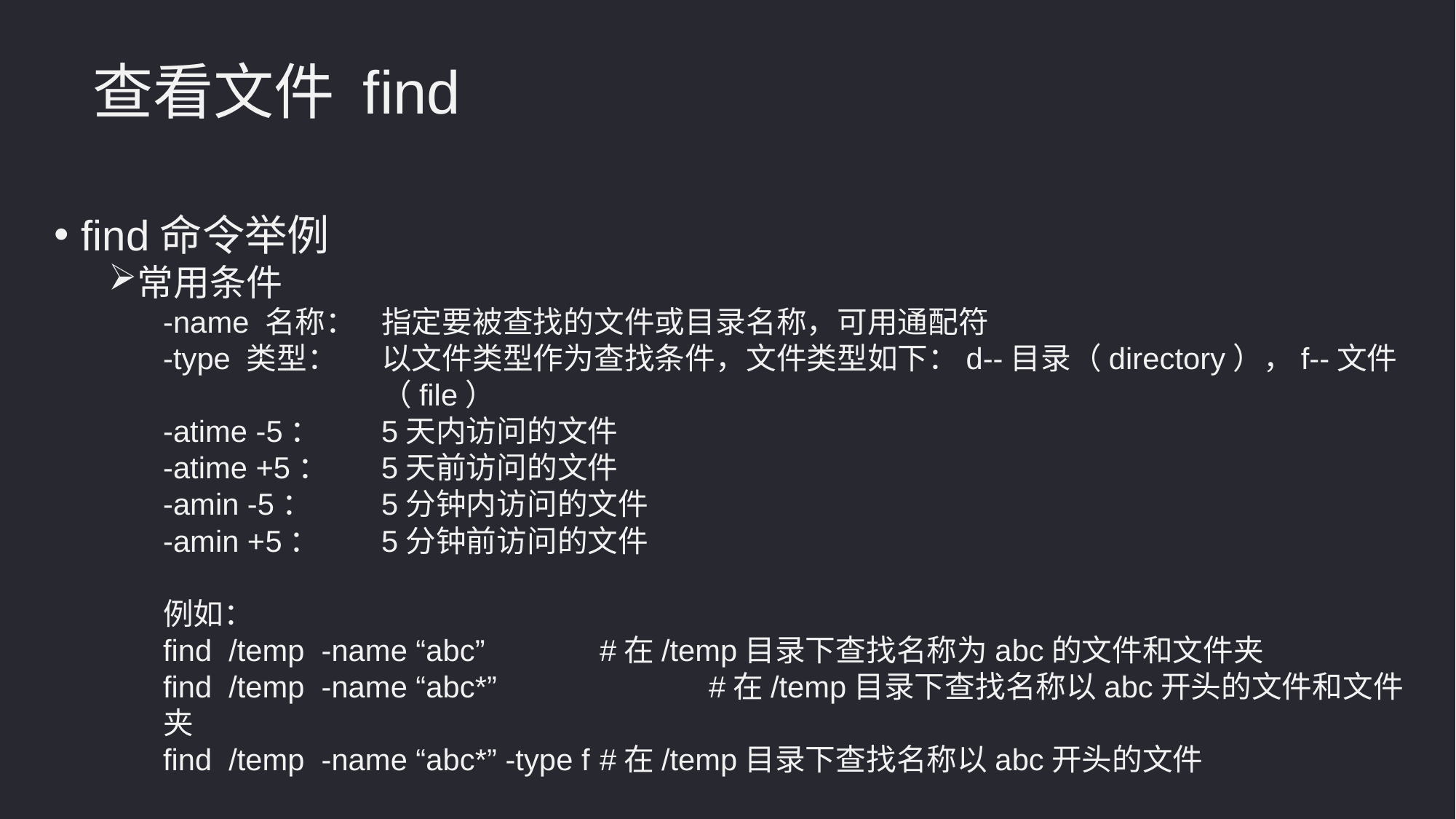

查看文件 find
find命令举例
常用条件
-name 名称：	指定要被查找的文件或目录名称，可用通配符
-type 类型：	以文件类型作为查找条件，文件类型如下：d--目录（directory），f--文件		（file）
-atime -5：	5天内访问的文件
-atime +5：	5天前访问的文件
-amin -5：	5分钟内访问的文件
-amin +5：	5分钟前访问的文件

例如：
find  /temp  -name “abc”		#在/temp目录下查找名称为abc的文件和文件夹
find  /temp  -name “abc*”		#在/temp目录下查找名称以abc开头的文件和文件夹
find  /temp  -name “abc*” -type f	#在/temp目录下查找名称以abc开头的文件